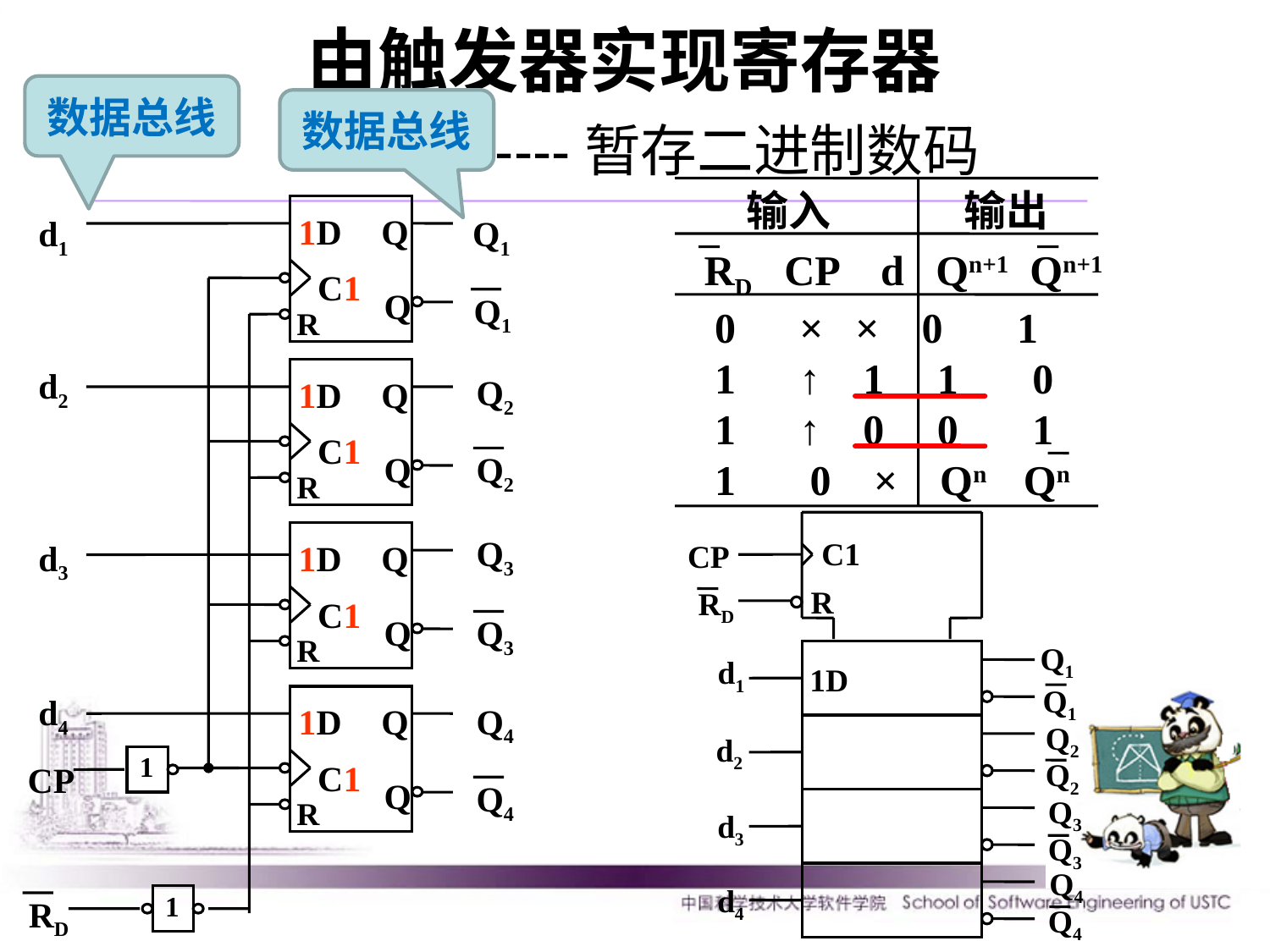

# 由触发器实现寄存器 -----暂存二进制数码
数据总线
数据总线

输入              输出

RD   CP    d   Qn+1  Qn+1
 0      ×   ×    0       1
 1      ↑    1     1       0
 1      ↑    0     0       1
 1       0    ×    Qn      Qn

1D
Q
d1
Q1

C1

Q
Q1

R

d2

Q2
1D
Q

C1

Q
Q2

R

Q3
d3
1D
Q

C1

Q

Q3

R

d4

1D
Q
Q4

1

C1

CP

Q

Q4

R

1
RD

C1
CP

R
RD

Q1

d1
1D
Q1

Q2

d2
Q2

Q3

d3
Q3

Q4

d4
Q4